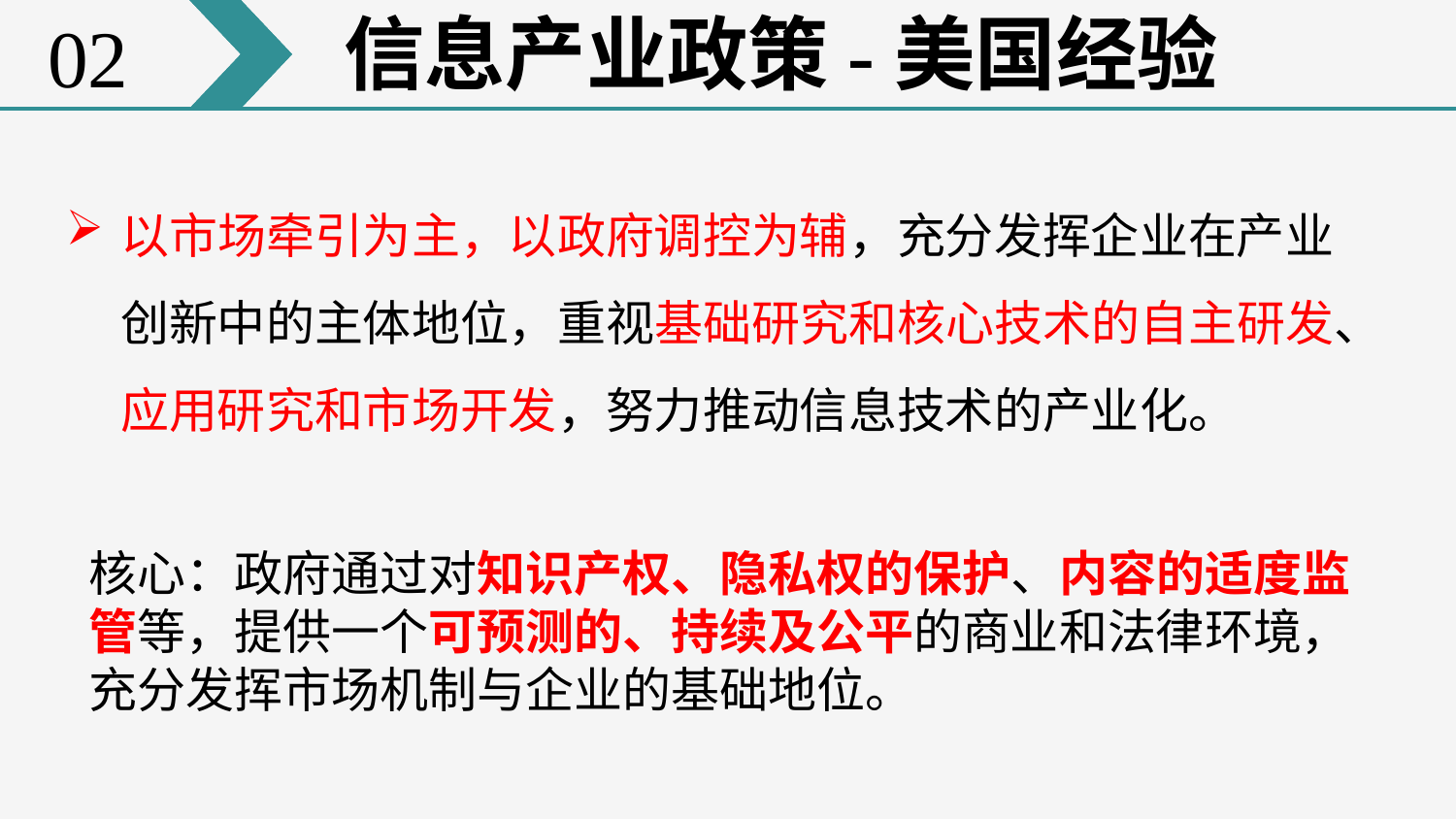

信息产业政策-美国经验

02
以市场牵引为主，以政府调控为辅，充分发挥企业在产业创新中的主体地位，重视基础研究和核心技术的自主研发、应用研究和市场开发，努力推动信息技术的产业化。
核心：政府通过对知识产权、隐私权的保护、内容的适度监管等，提供一个可预测的、持续及公平的商业和法律环境，充分发挥市场机制与企业的基础地位。